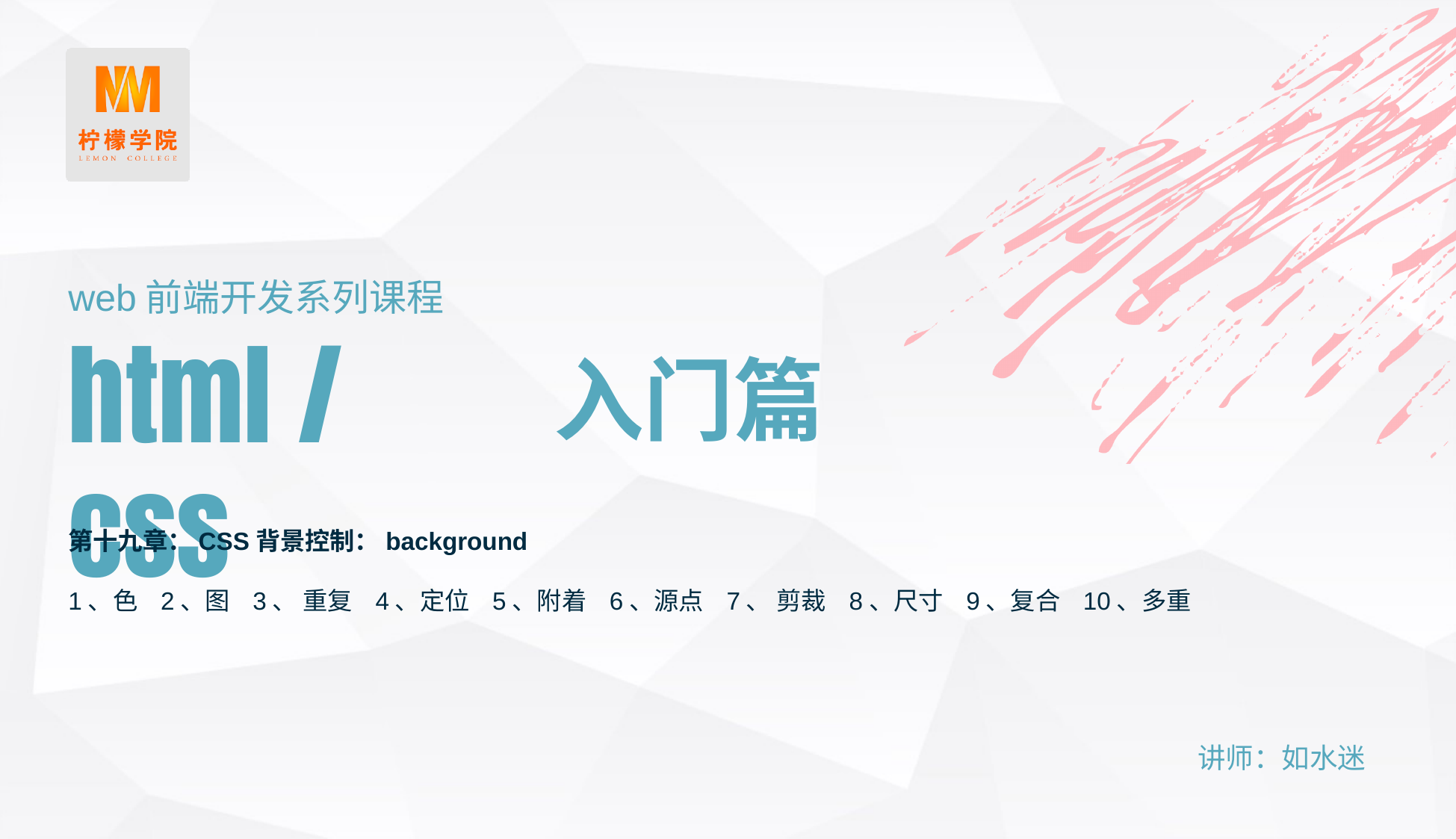

第十九章：CSS背景控制：background
1、色   2、图   3、 重复   4、定位   5、附着   6、源点   7、 剪裁   8、尺寸   9、复合   10、多重